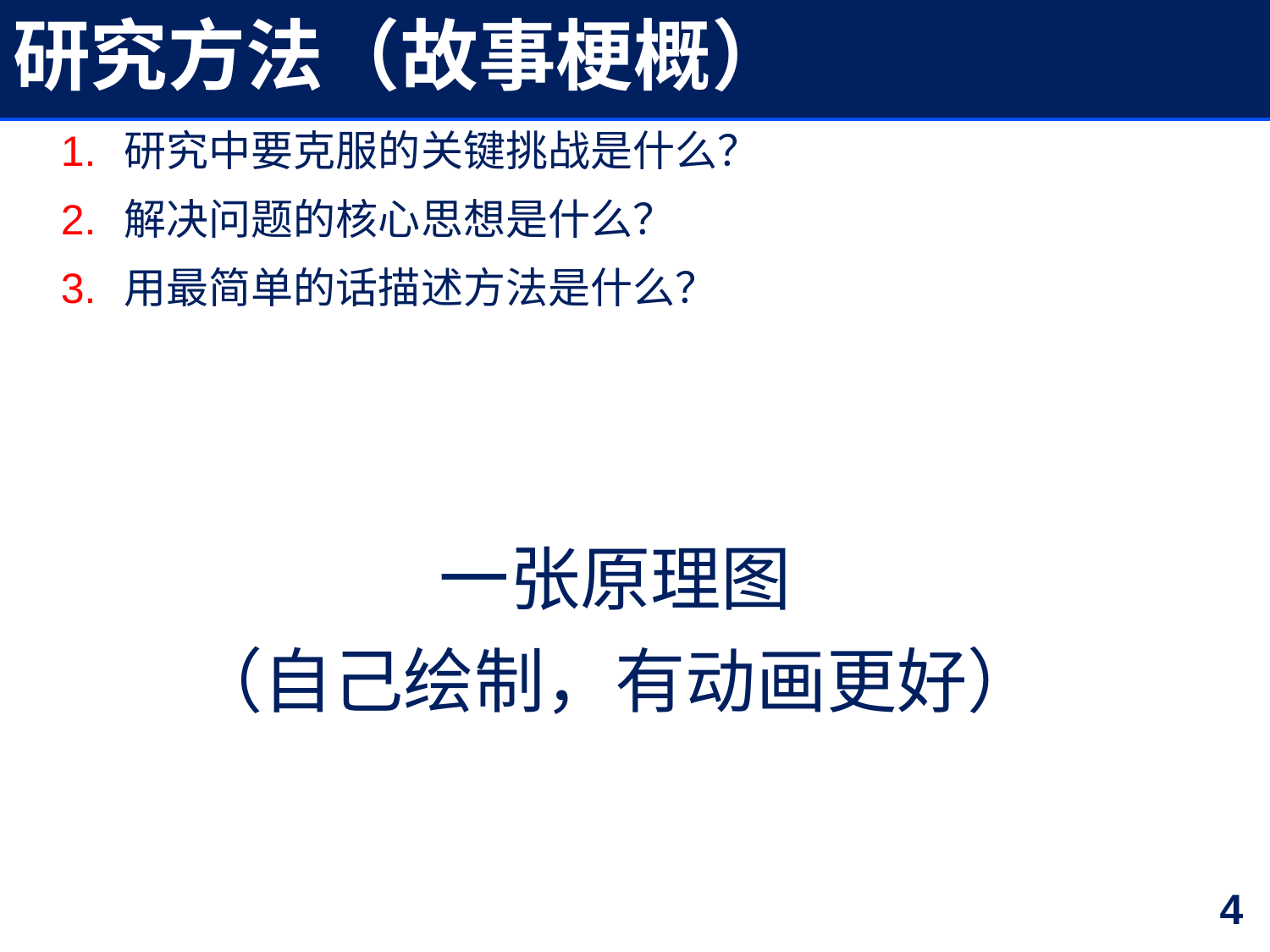

# 研究方法（故事梗概）
研究中要克服的关键挑战是什么？
解决问题的核心思想是什么？
用最简单的话描述方法是什么？

一张原理图
（自己绘制，有动画更好）

4